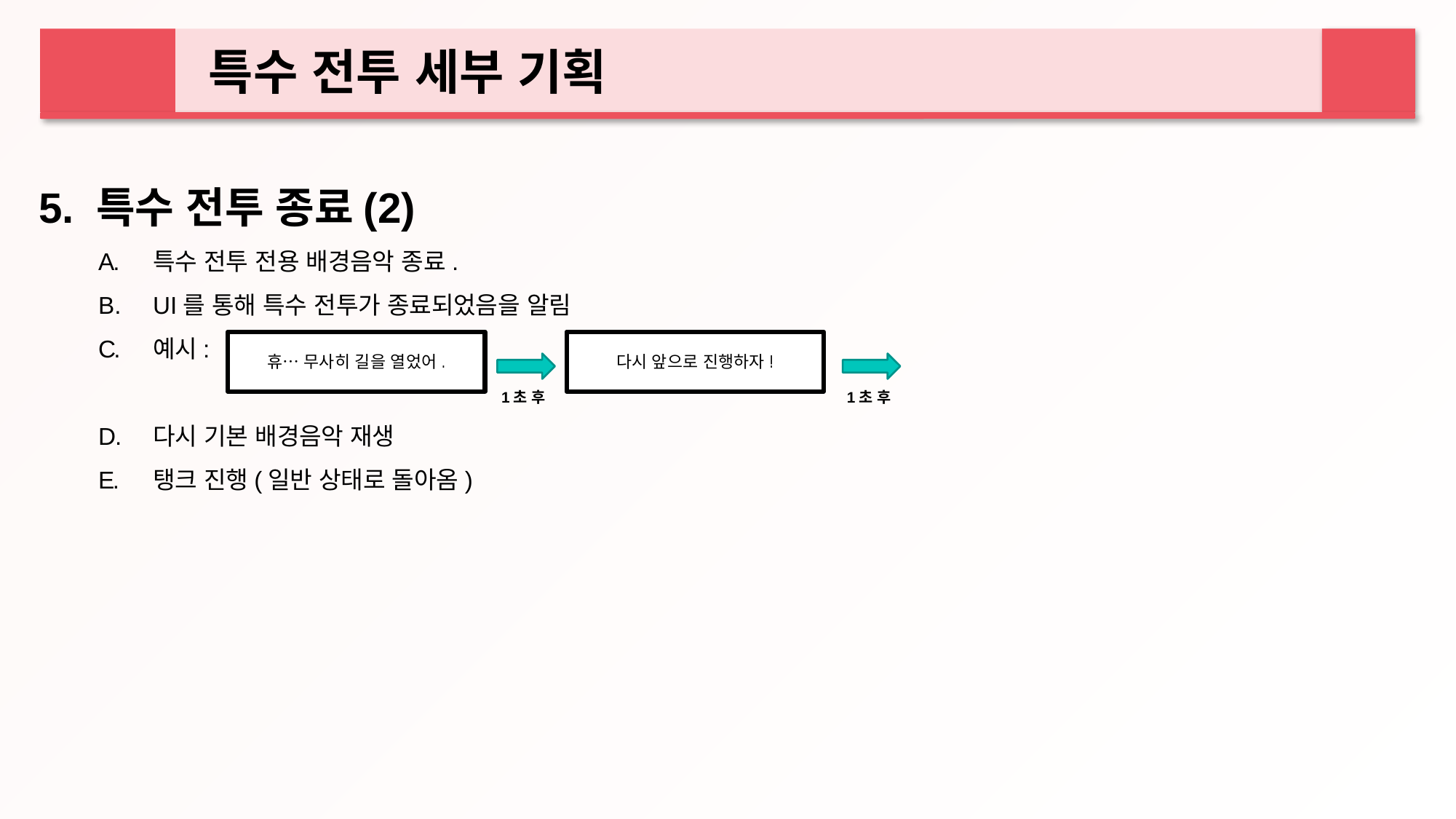

특수 전투 세부 기획

5. 특수 전투 종료(2)
특수 전투 전용 배경음악 종료.
UI를 통해 특수 전투가 종료되었음을 알림
예시:

다시 기본 배경음악 재생
탱크 진행(일반 상태로 돌아옴)
휴… 무사히 길을 열었어.
다시 앞으로 진행하자!

1초 후
1초 후